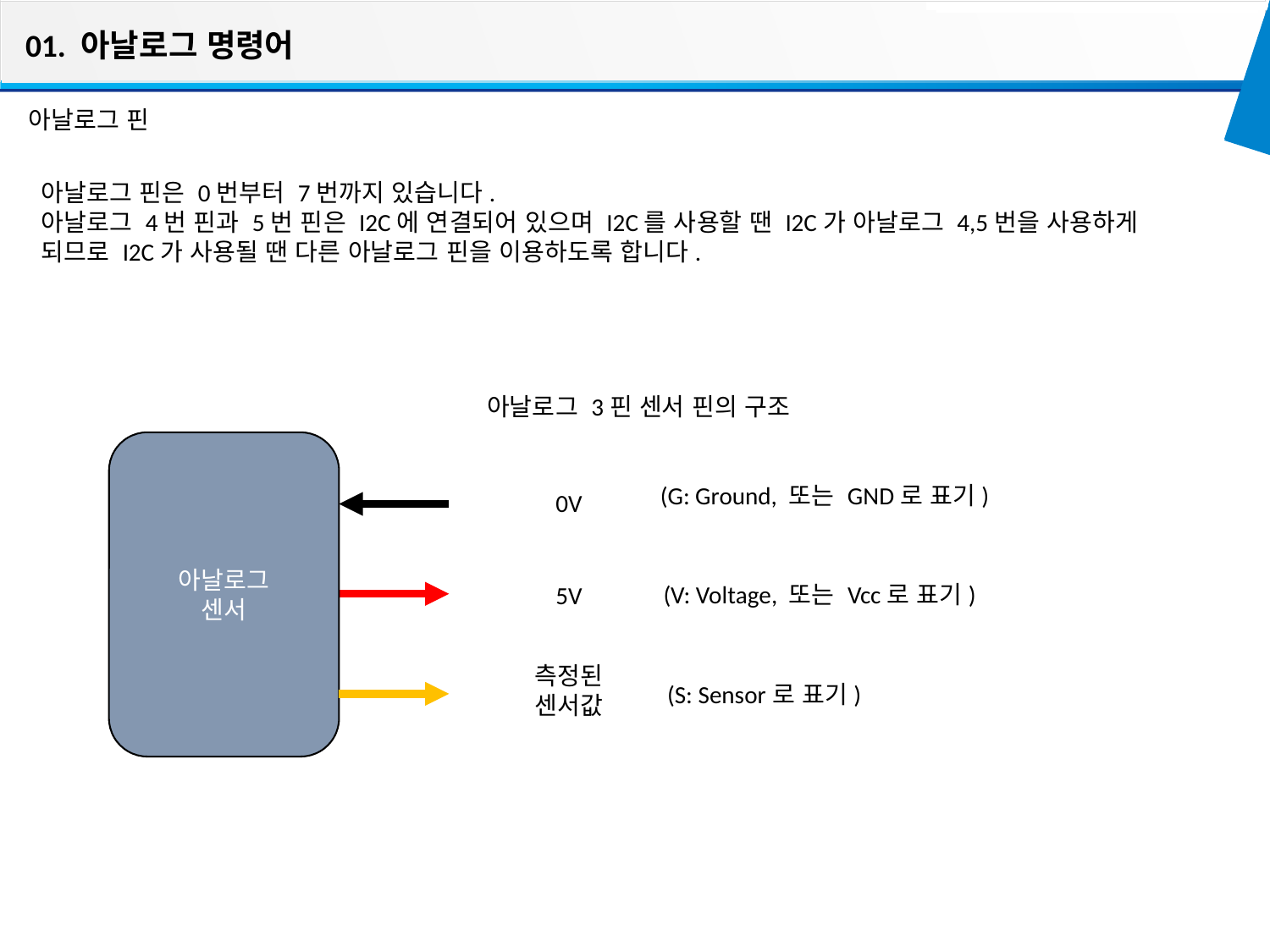

01. 아날로그 명령어

아날로그 핀
아날로그 핀은 0번부터 7번까지 있습니다.
아날로그 4번 핀과 5번 핀은 I2C에 연결되어 있으며 I2C를 사용할 땐 I2C가 아날로그 4,5번을 사용하게 되므로 I2C가 사용될 땐 다른 아날로그 핀을 이용하도록 합니다.
아날로그 3핀 센서 핀의 구조
아날로그
센서
(G: Ground, 또는 GND로 표기)
0V
(V: Voltage, 또는 Vcc로 표기)
5V
측정된
센서값
(S: Sensor로 표기)